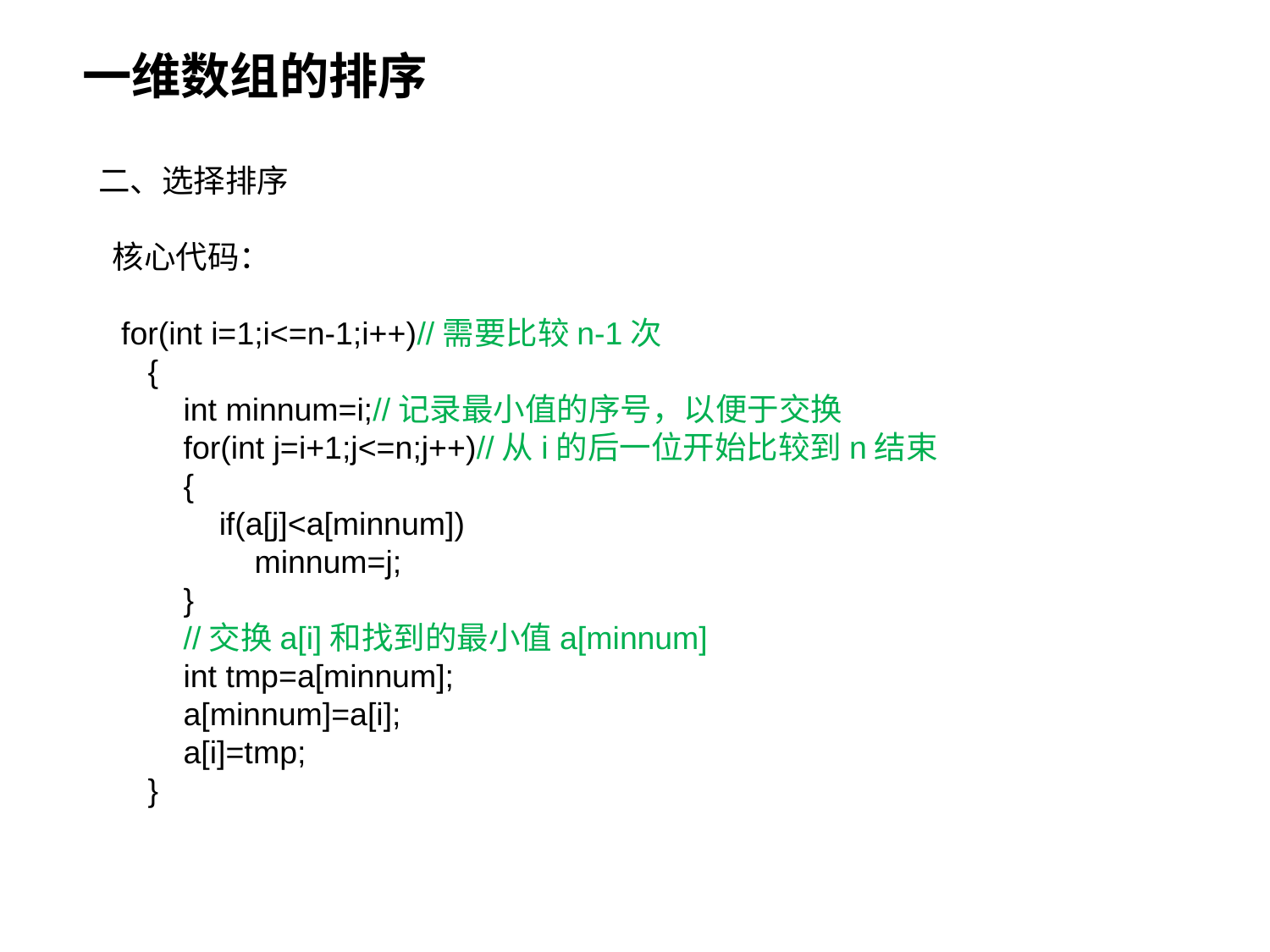

一维数组的排序
二、选择排序
核心代码：

 for(int i=1;i<=n-1;i++)//需要比较n-1次
    {
        int minnum=i;//记录最小值的序号，以便于交换
        for(int j=i+1;j<=n;j++)//从i的后一位开始比较到n结束
        {
            if(a[j]<a[minnum])
                minnum=j;
        }
        //交换a[i]和找到的最小值a[minnum]
        int tmp=a[minnum];
        a[minnum]=a[i];
        a[i]=tmp;
    }